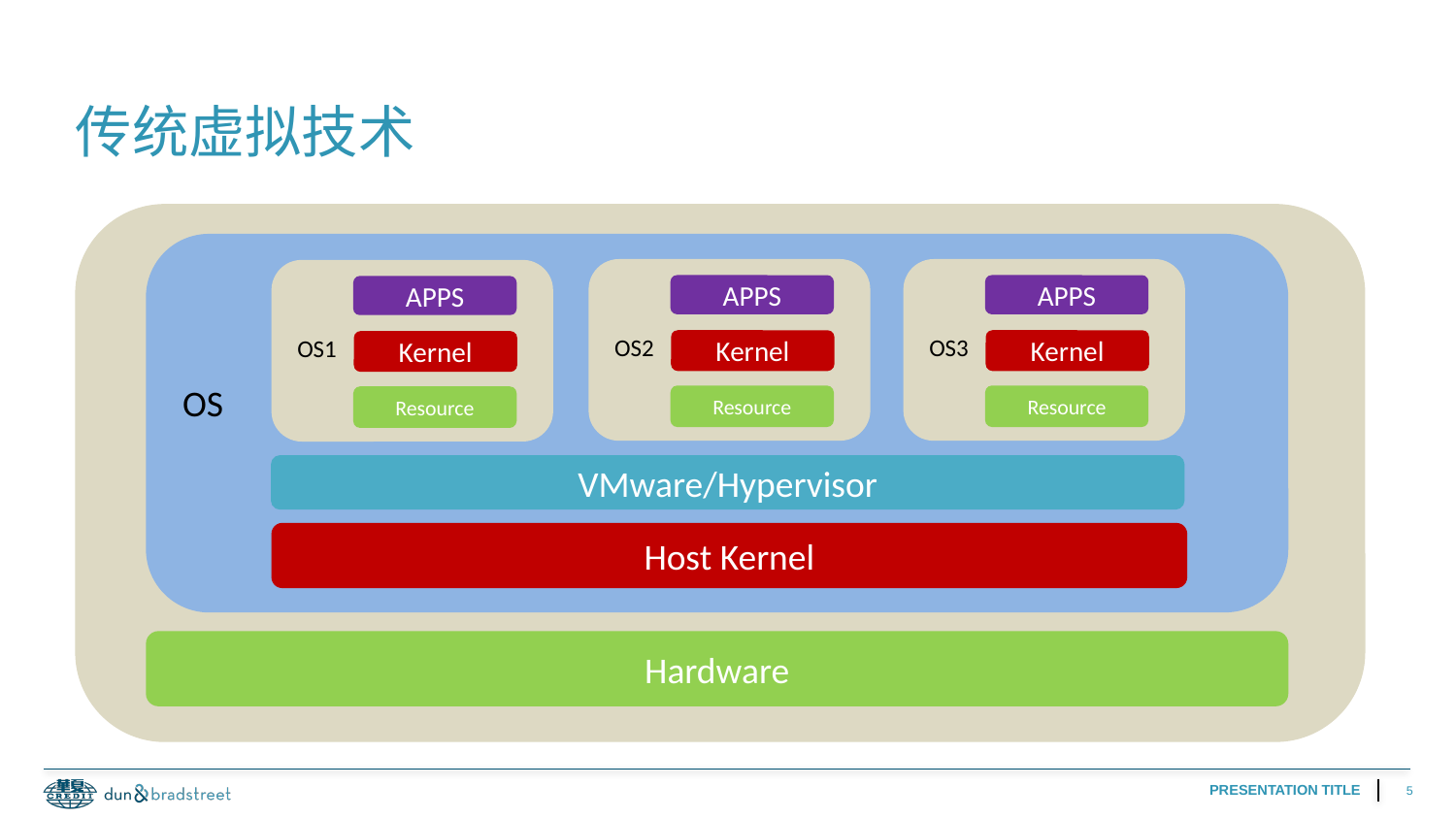

传统虚拟技术

APPS
OS2
Kernel
Resource

APPS
OS3
Kernel
Resource

APPS
OS1
Kernel
Resource
OS
Host Kernel
Hardware
VMWare/Hypervisor
VMware/Hypervisor